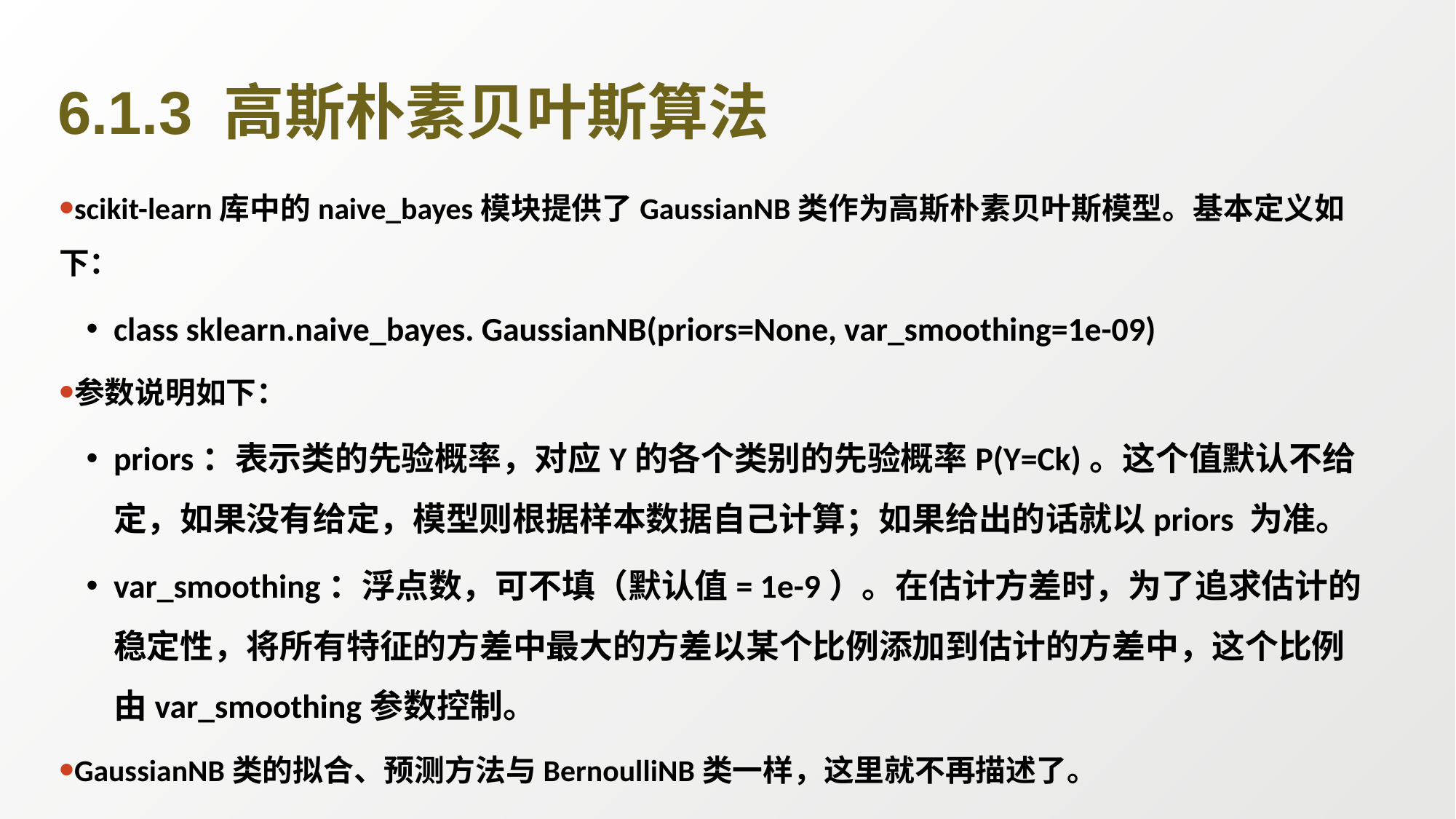

# 6.1.3 高斯朴素贝叶斯算法
scikit-learn库中的naive_bayes模块提供了GaussianNB类作为高斯朴素贝叶斯模型。基本定义如下：
class sklearn.naive_bayes. GaussianNB(priors=None, var_smoothing=1e-09)
参数说明如下：
priors：表示类的先验概率，对应Y的各个类别的先验概率P(Y=Ck)。这个值默认不给定，如果没有给定，模型则根据样本数据自己计算；如果给出的话就以priors 为准。
var_smoothing：浮点数，可不填（默认值= 1e-9）。在估计方差时，为了追求估计的稳定性，将所有特征的方差中最大的方差以某个比例添加到估计的方差中，这个比例由var_smoothing参数控制。
GaussianNB类的拟合、预测方法与BernoulliNB类一样，这里就不再描述了。